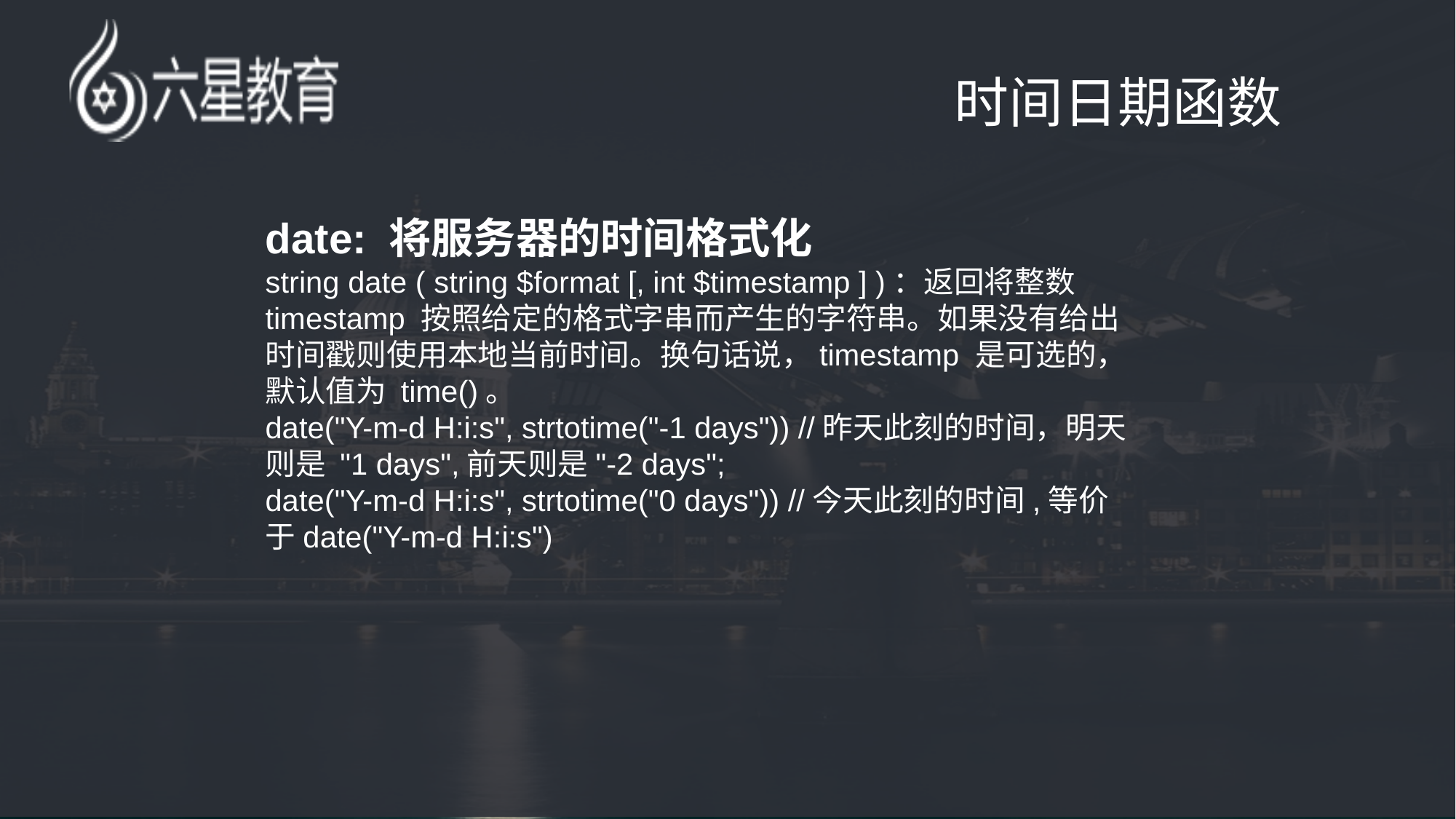

# 时间日期函数
date: 将服务器的时间格式化
string date ( string $format [, int $timestamp ] )：返回将整数 timestamp 按照给定的格式字串而产生的字符串。如果没有给出时间戳则使用本地当前时间。换句话说，timestamp 是可选的，默认值为 time()。
date("Y-m-d H:i:s", strtotime("-1 days")) //昨天此刻的时间，明天则是 "1 days",前天则是"-2 days";
date("Y-m-d H:i:s", strtotime("0 days")) //今天此刻的时间,等价于date("Y-m-d H:i:s")